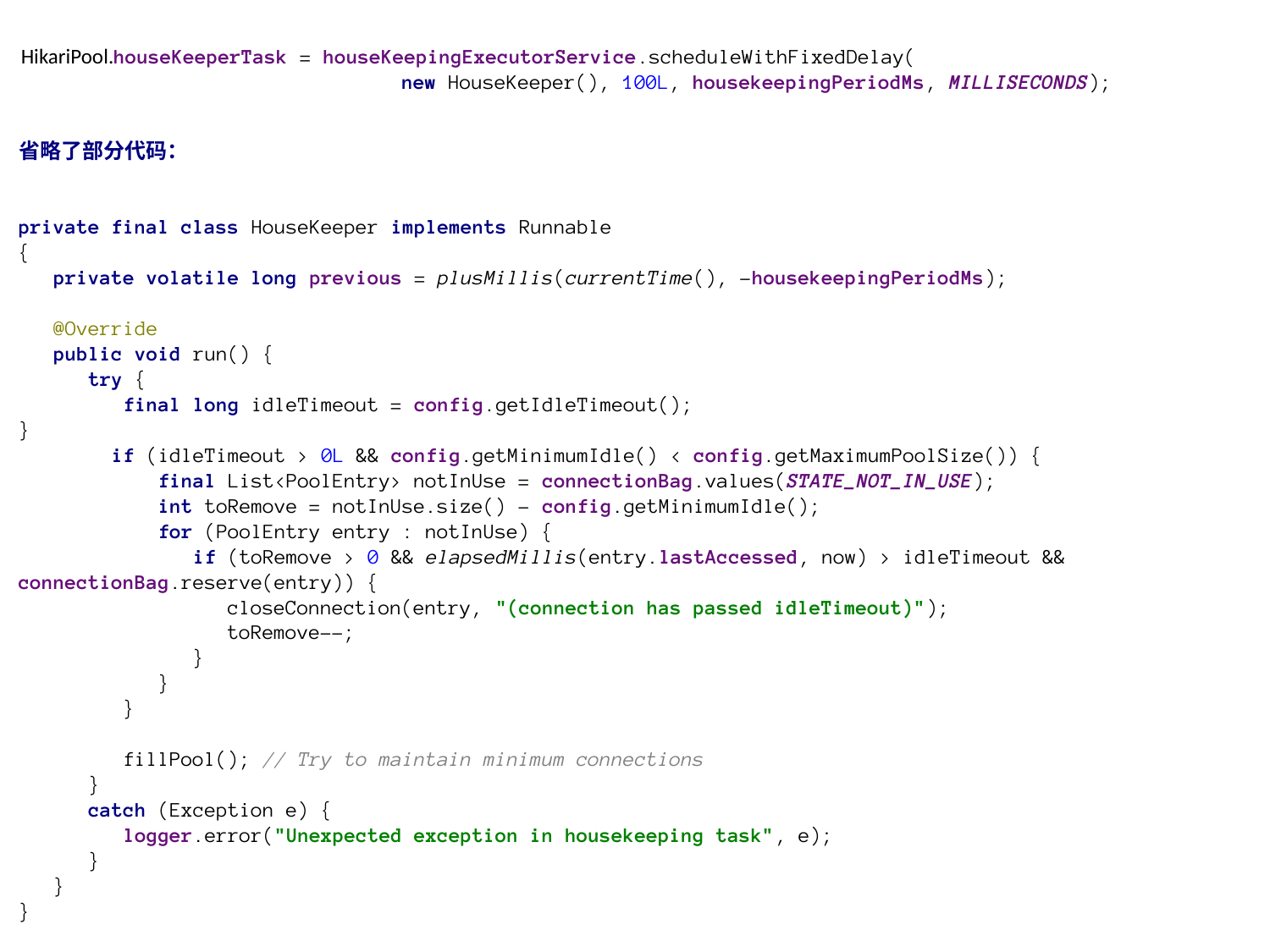

HikariPool.houseKeeperTask = houseKeepingExecutorService.scheduleWithFixedDelay(
			new HouseKeeper(), 100L, housekeepingPeriodMs, MILLISECONDS);
省略了部分代码：

private final class HouseKeeper implements Runnable
{
   private volatile long previous = plusMillis(currentTime(), -housekeepingPeriodMs);
   @Override
   public void run() {
      try {
         final long idleTimeout = config.getIdleTimeout();
}
        if (idleTimeout > 0L && config.getMinimumIdle() < config.getMaximumPoolSize()) {
            final List<PoolEntry> notInUse = connectionBag.values(STATE_NOT_IN_USE);
            int toRemove = notInUse.size() - config.getMinimumIdle();
            for (PoolEntry entry : notInUse) {
               if (toRemove > 0 && elapsedMillis(entry.lastAccessed, now) > idleTimeout && connectionBag.reserve(entry)) {
                  closeConnection(entry, "(connection has passed idleTimeout)");
                  toRemove--;
               }
            }
         }
         fillPool(); // Try to maintain minimum connections
      }
      catch (Exception e) {
         logger.error("Unexpected exception in housekeeping task", e);
      }
   }
}